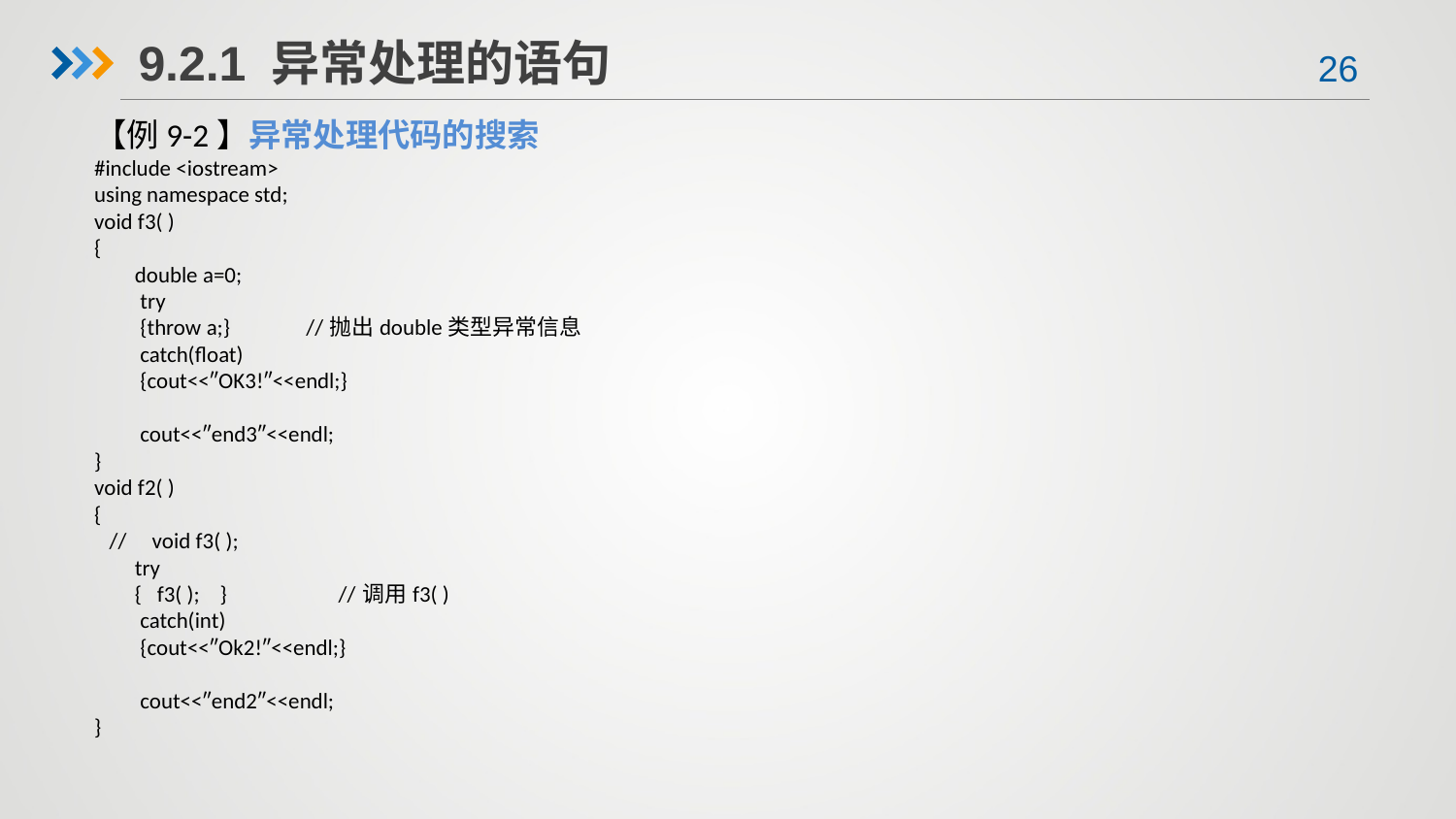

9.2.1 异常处理的语句
【例9-2】异常处理代码的搜索
#include <iostream>
using namespace std;
void f3( )
{
        double a=0;
         try
         {throw a;}               //抛出double类型异常信息
         catch(float)
         {cout<<″OK3!″<<endl;}

         cout<<″end3″<<endl;
}
void f2( )
{
   //     void f3( );
        try
        {   f3( );    }                      //调用f3( )
         catch(int)
         {cout<<″Ok2!″<<endl;}

         cout<<″end2″<<endl;
}